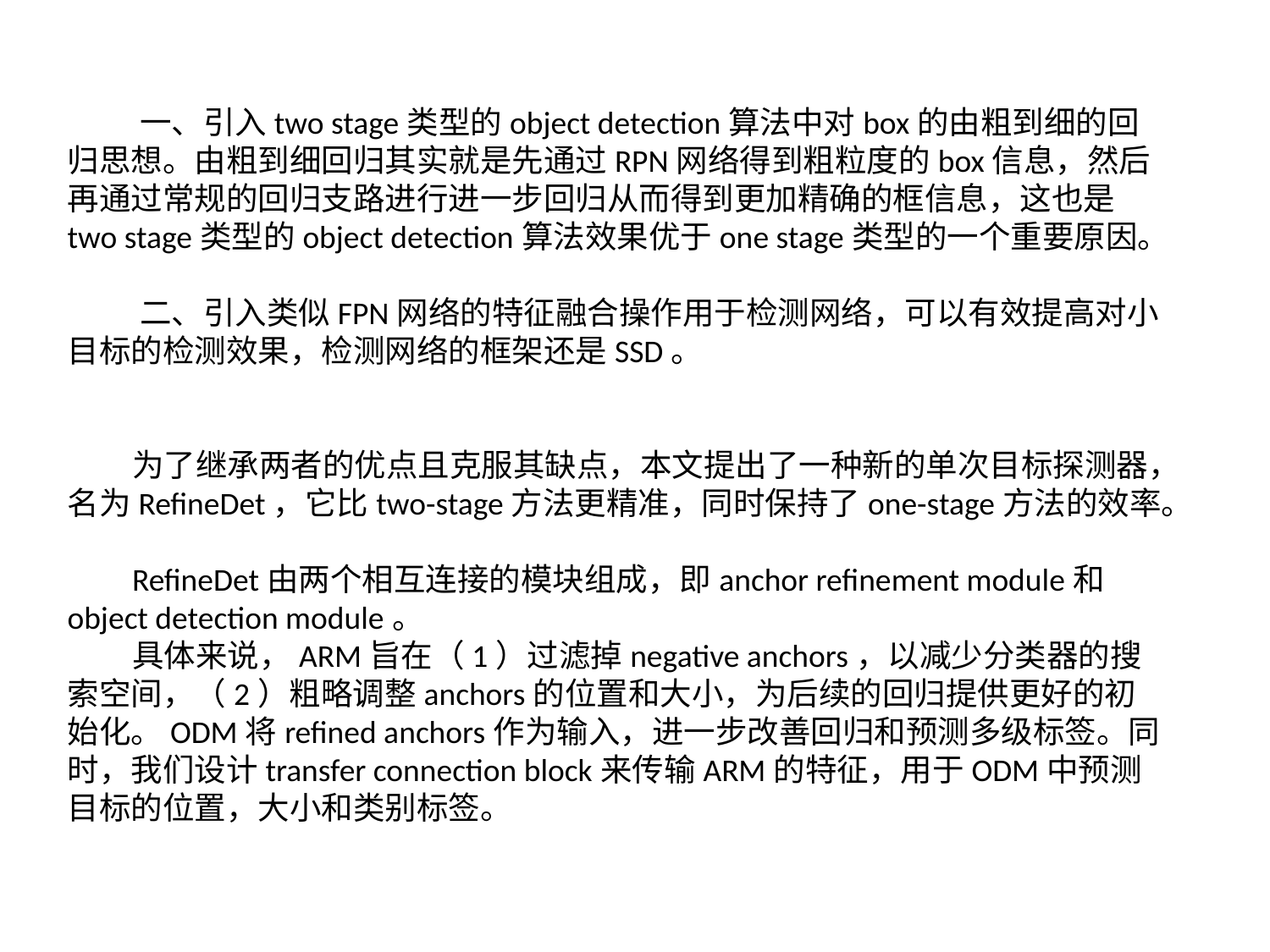

一、引入two stage类型的object detection算法中对box的由粗到细的回归思想。由粗到细回归其实就是先通过RPN网络得到粗粒度的box信息，然后再通过常规的回归支路进行进一步回归从而得到更加精确的框信息，这也是two stage类型的object detection算法效果优于one stage类型的一个重要原因。

         二、引入类似FPN网络的特征融合操作用于检测网络，可以有效提高对小目标的检测效果，检测网络的框架还是SSD。

        为了继承两者的优点且克服其缺点，本文提出了一种新的单次目标探测器，名为RefineDet，它比two-stage方法更精准，同时保持了one-stage方法的效率。

         RefineDet由两个相互连接的模块组成，即anchor refinement module和object detection module。
        具体来说，ARM旨在（1）过滤掉negative anchors，以减少分类器的搜索空间，（2）粗略调整anchors的位置和大小，为后续的回归提供更好的初始化。ODM将refined anchors作​​为输入，进一步改善回归和预测多级标签。同时，我们设计transfer connection block来传输ARM的特征，用于ODM中预测目标的位置，大小和类别标签。